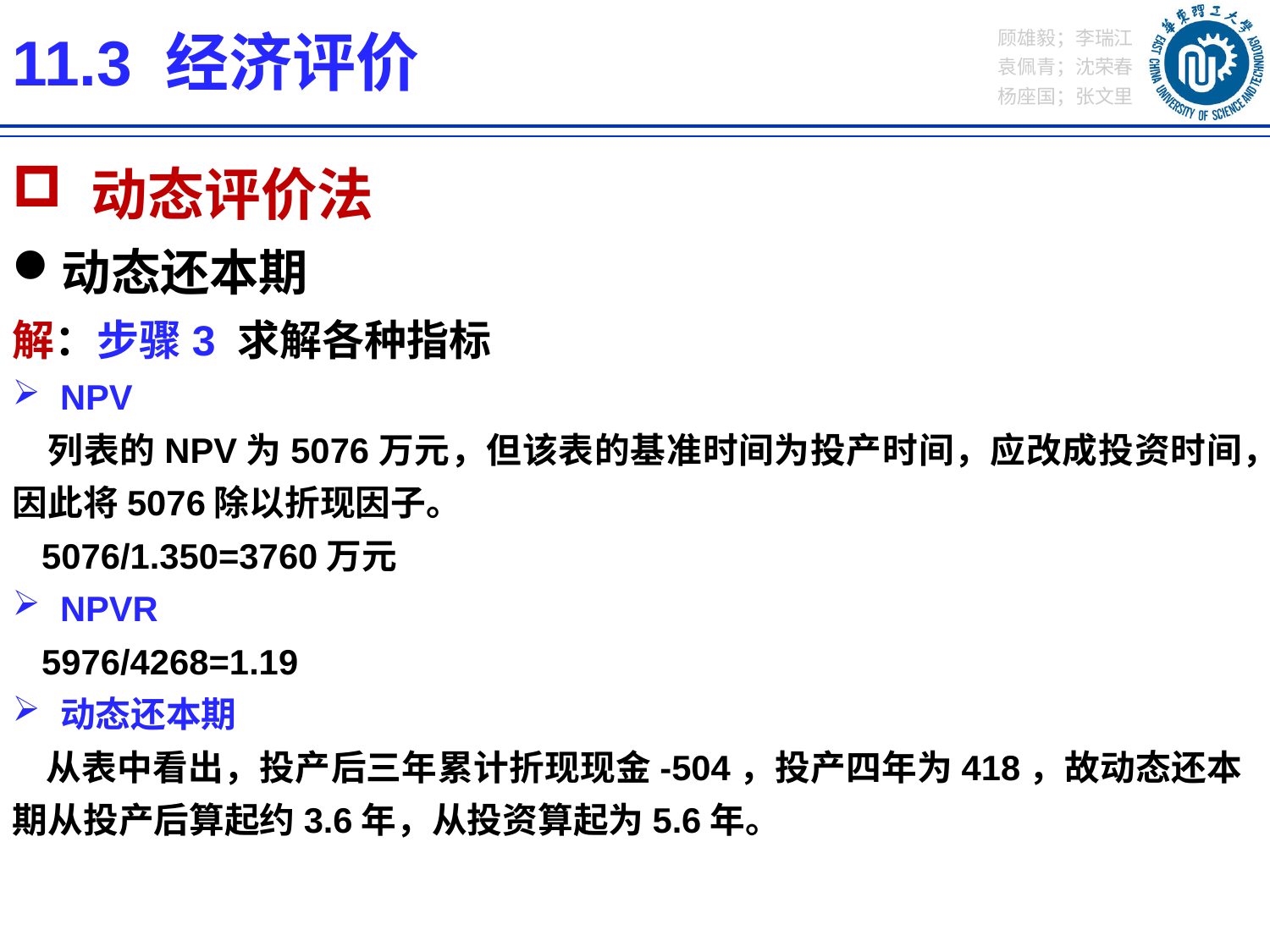

11.3 经济评价
 动态评价法
动态还本期
解：步骤3 求解各种指标
NPV
   列表的NPV为5076万元，但该表的基准时间为投产时间，应改成投资时间，因此将5076除以折现因子。
   5076/1.350=3760万元
NPVR
   5976/4268=1.19
动态还本期
   从表中看出，投产后三年累计折现现金-504，投产四年为418，故动态还本期从投产后算起约3.6年，从投资算起为5.6年。